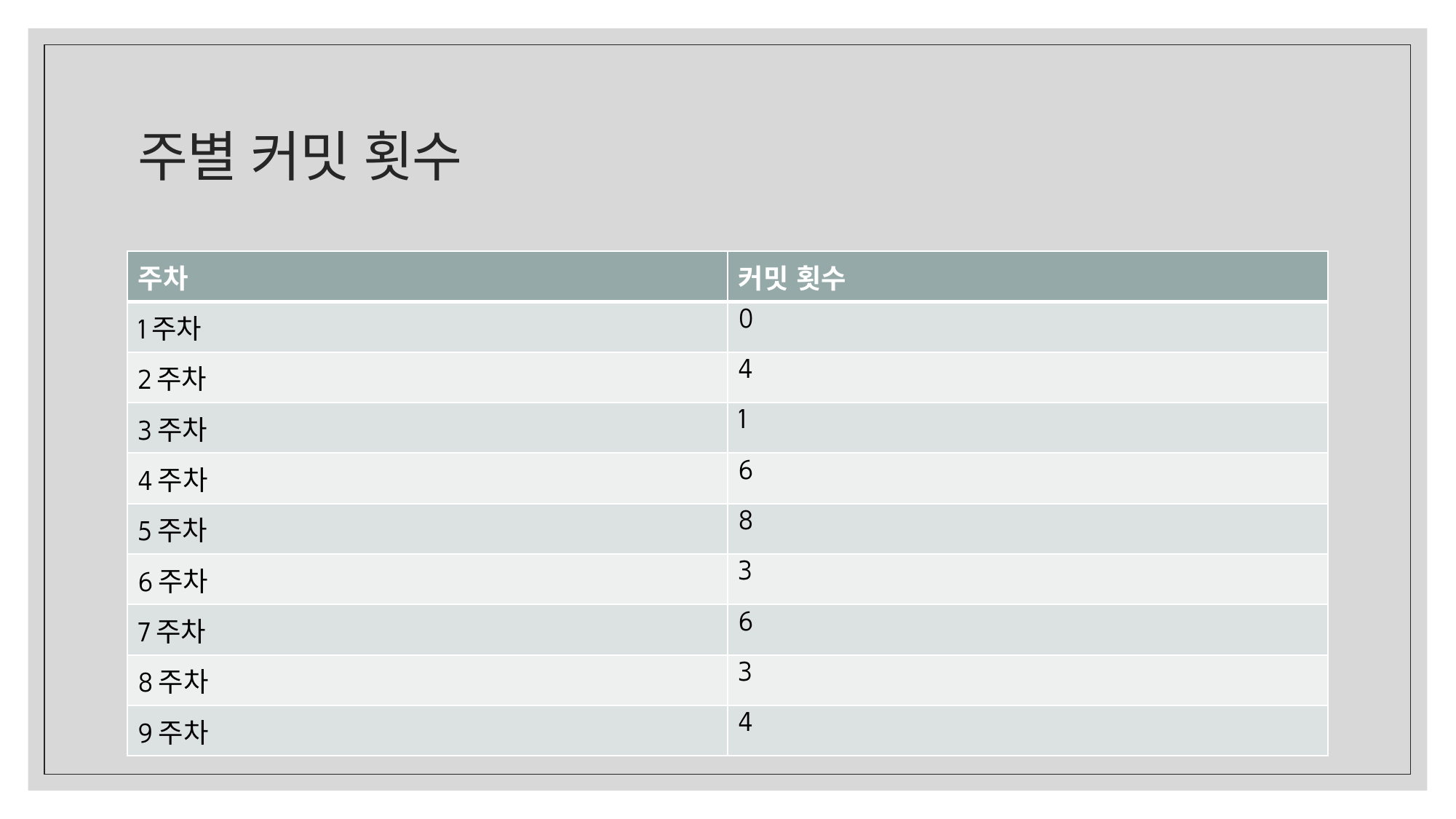

# 주별 커밋 횟수
| 주차 | 커밋 횟수 |
| --- | --- |
| 1주차 | 0 |
| 2주차 | 4 |
| 3주차 | 1 |
| 4주차 | 6 |
| 5주차 | 8 |
| 6주차 | 3 |
| 7주차 | 6 |
| 8주차 | 3 |
| 9주차 | 4 |